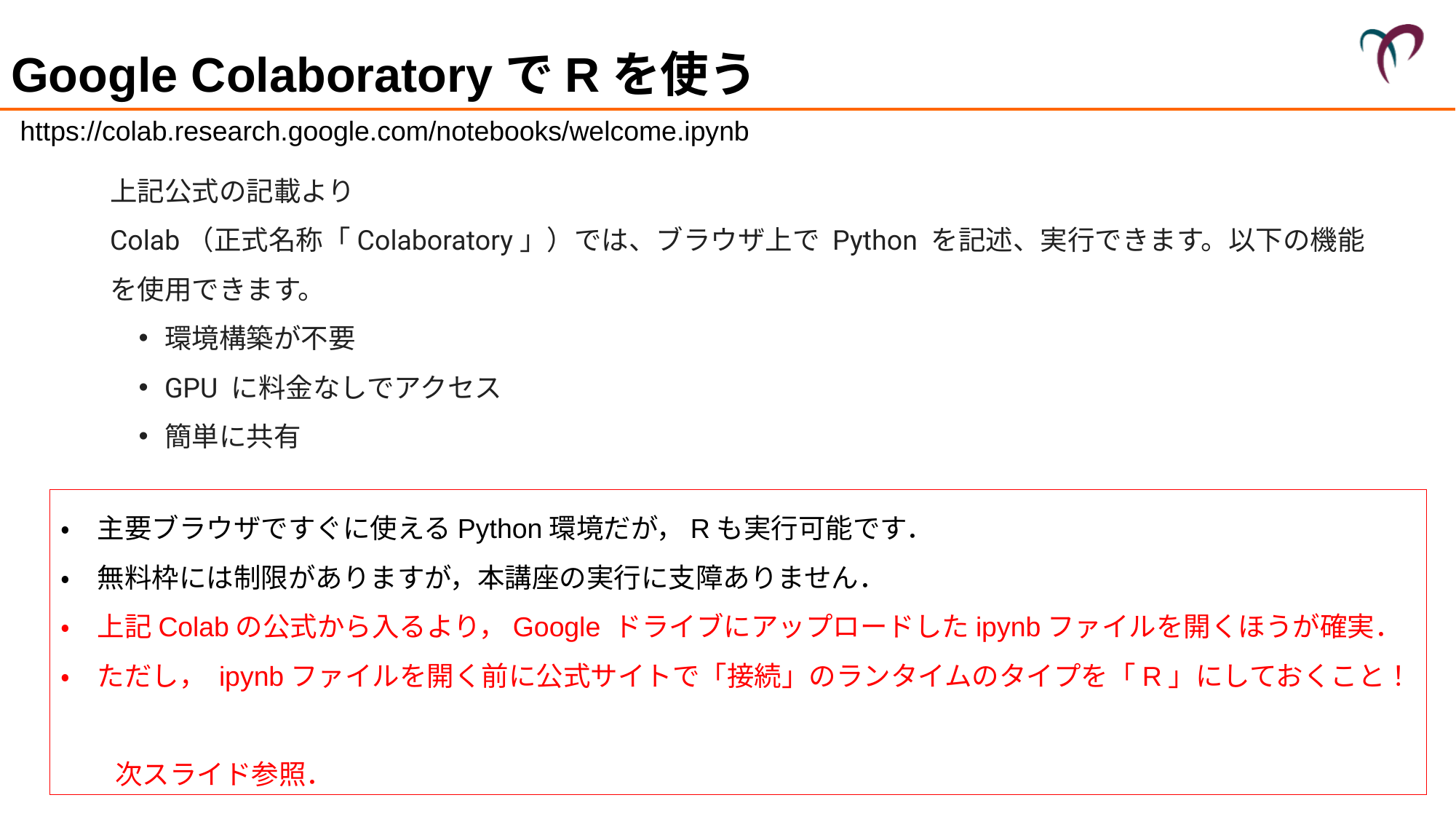

# Google ColaboratoryでRを使う
https://colab.research.google.com/notebooks/welcome.ipynb
上記公式の記載より
Colab（正式名称「Colaboratory」）では、ブラウザ上で Python を記述、実行できます。以下の機能を使用できます。
環境構築が不要
GPU に料金なしでアクセス
簡単に共有
・　主要ブラウザですぐに使えるPython環境だが，Rも実行可能です．
・　無料枠には制限がありますが，本講座の実行に支障ありません．
・　上記Colabの公式から入るより，Google ドライブにアップロードしたipynbファイルを開くほうが確実．
・　ただし， ipynbファイルを開く前に公式サイトで「接続」のランタイムのタイプを「R」にしておくこと！
　　次スライド参照．